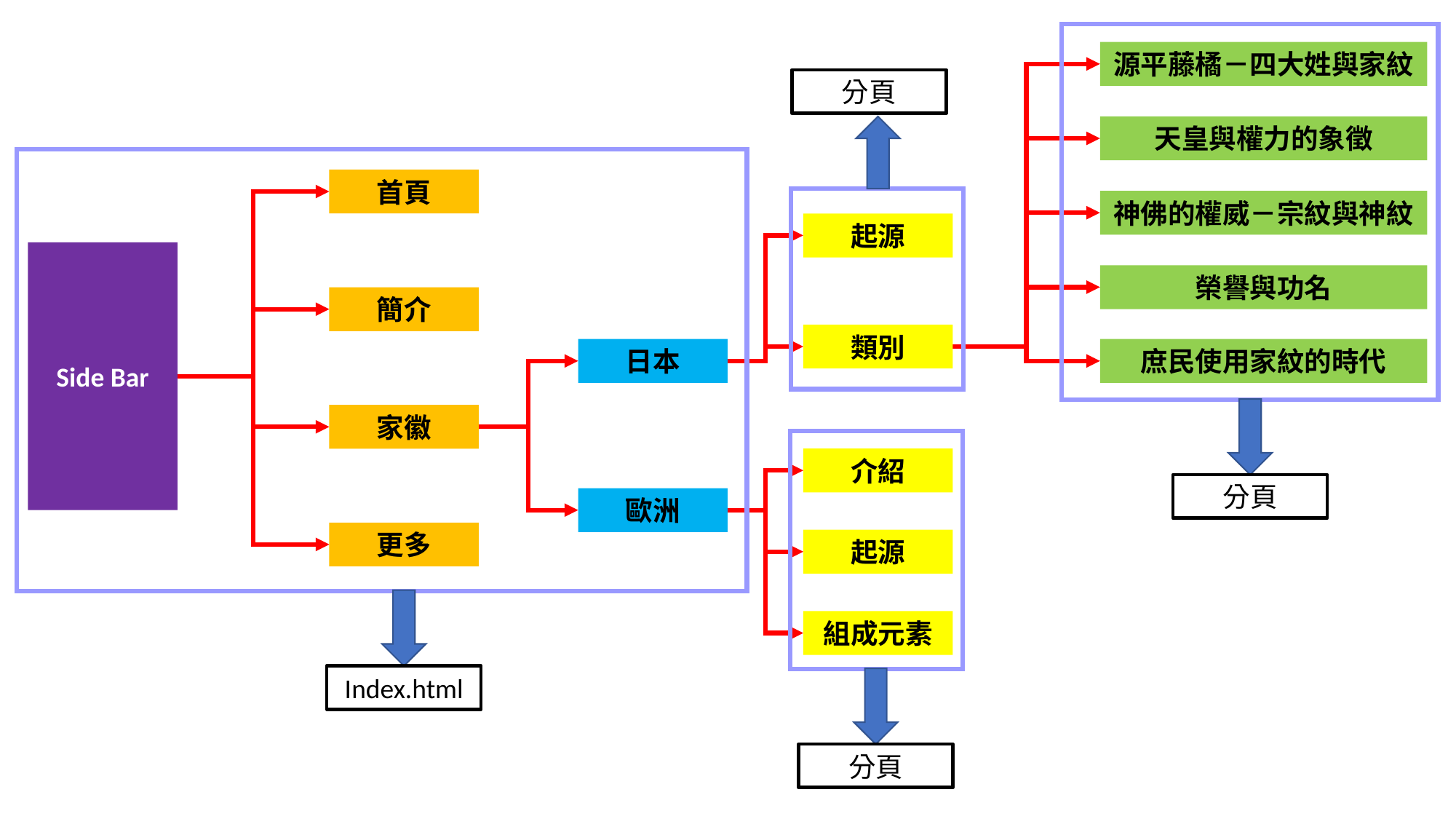

源平藤橘－四大姓與家紋
分頁
天皇與權力的象徵

首頁

神佛的權威－宗紋與神紋
起源
Side Bar
榮譽與功名
簡介
類別
日本
庶民使用家紋的時代
家徽

介紹
分頁
歐洲
更多
起源

組成元素
Index.html

分頁